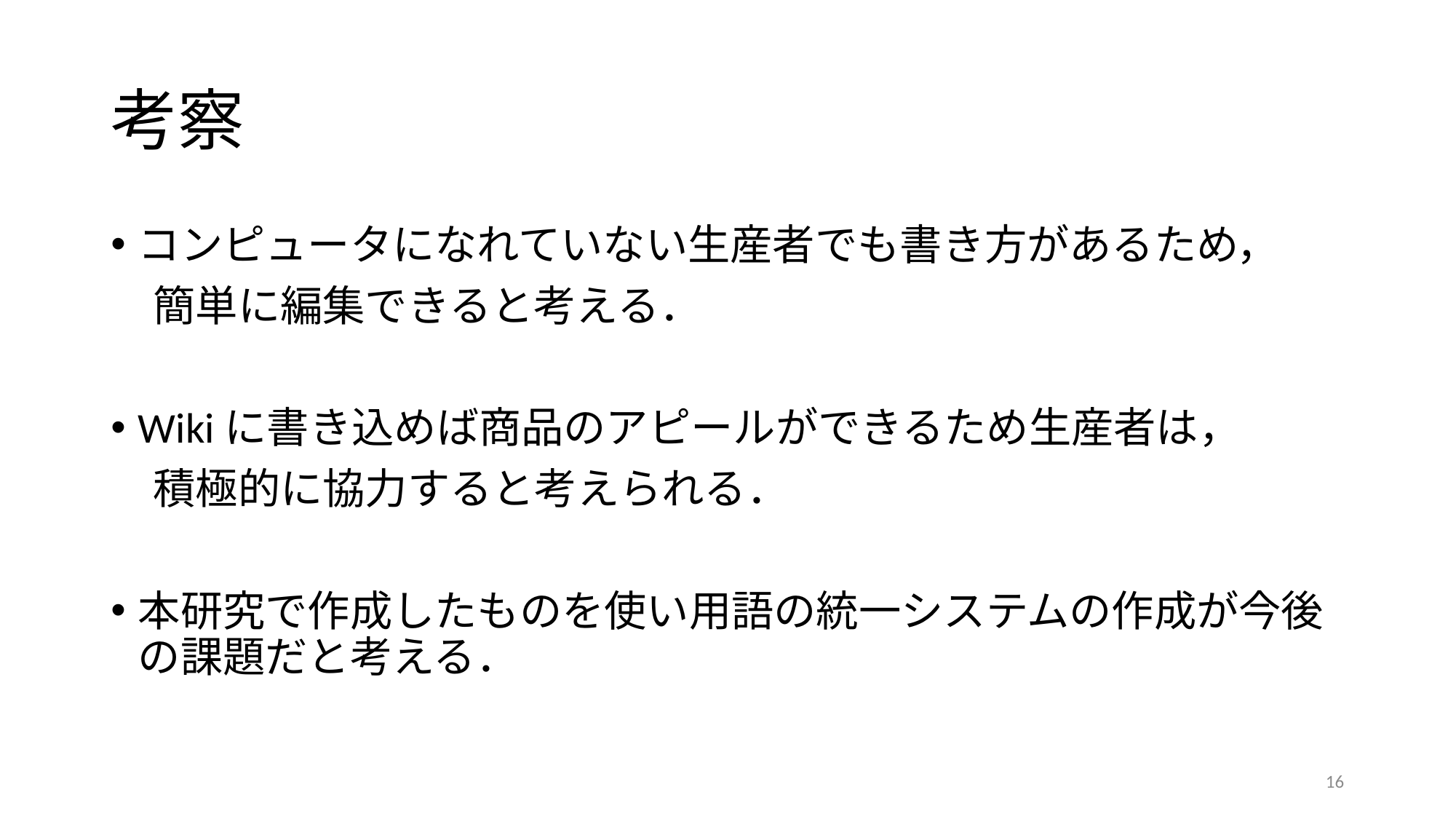

# 考察
コンピュータになれていない生産者でも書き方があるため，
　簡単に編集できると考える．

Wikiに書き込めば商品のアピールができるため生産者は，
　積極的に協力すると考えられる．

本研究で作成したものを使い用語の統一システムの作成が今後の課題だと考える．

16